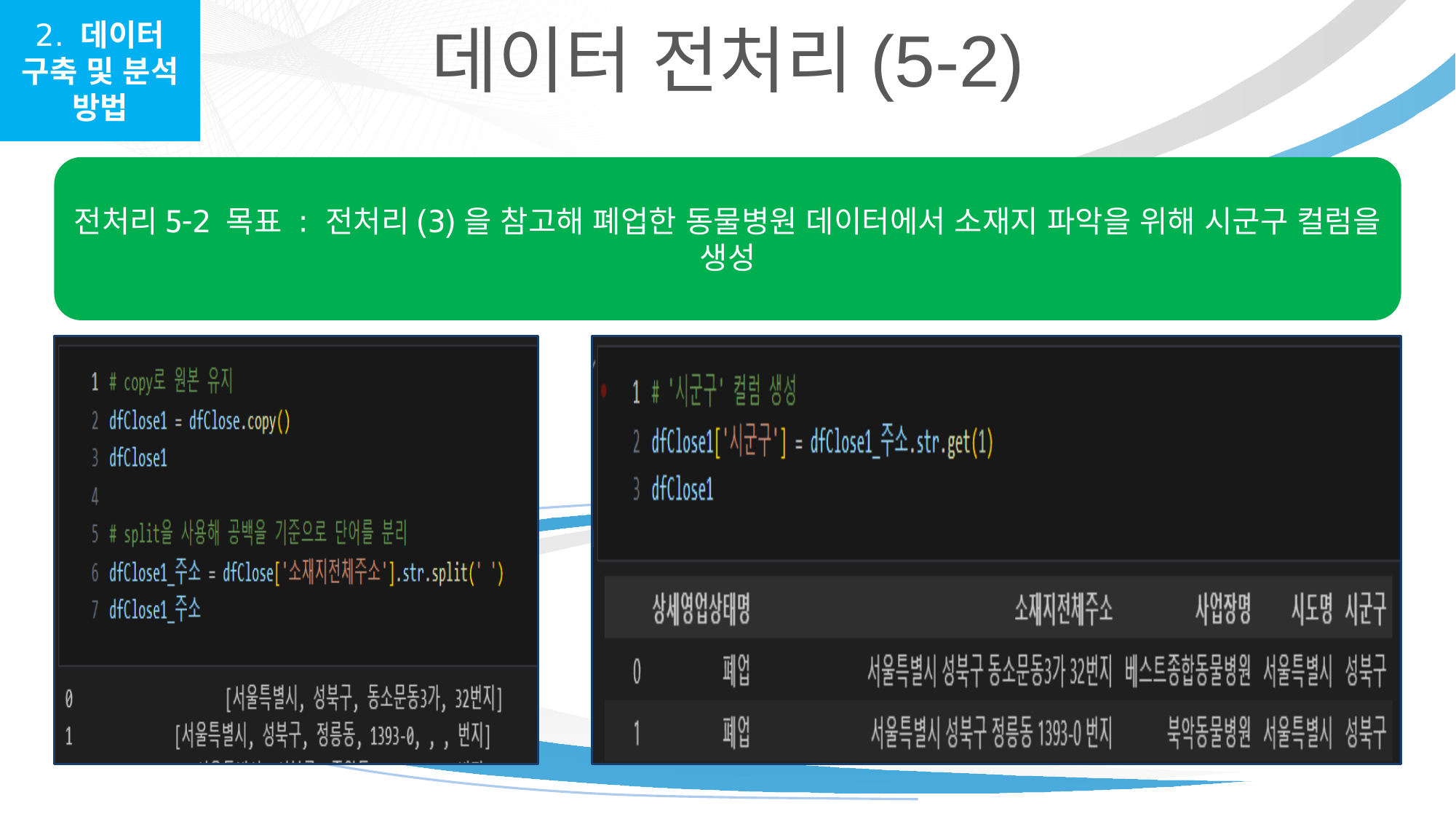

2. 데이터 구축 및 분석 방법
데이터 전처리(5-2)
전처리5-2 목표 : 전처리(3)을 참고해 폐업한 동물병원 데이터에서 소재지 파악을 위해 시군구 컬럼을 생성